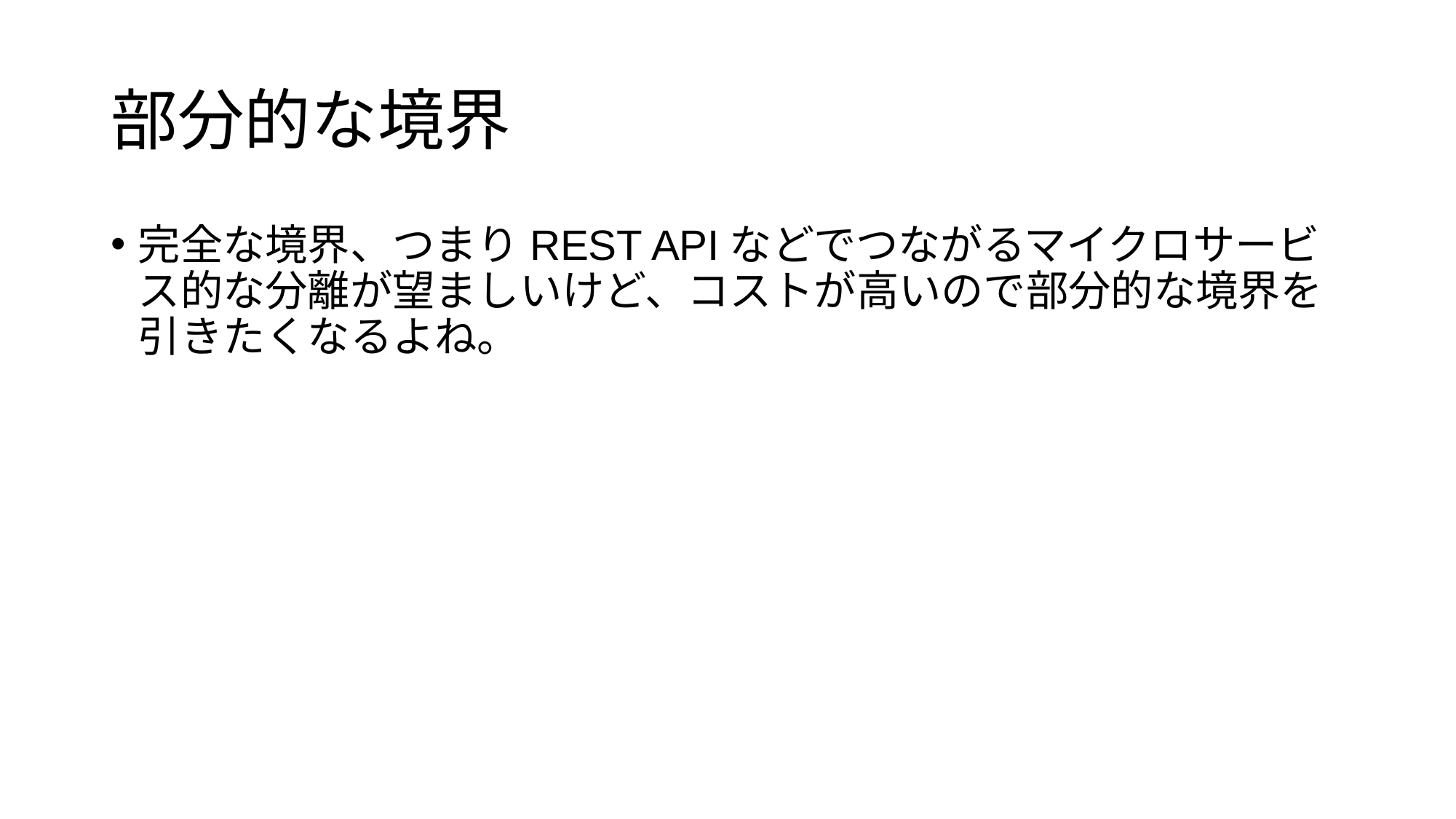

# 部分的な境界
完全な境界、つまりREST APIなどでつながるマイクロサービス的な分離が望ましいけど、コストが高いので部分的な境界を引きたくなるよね。